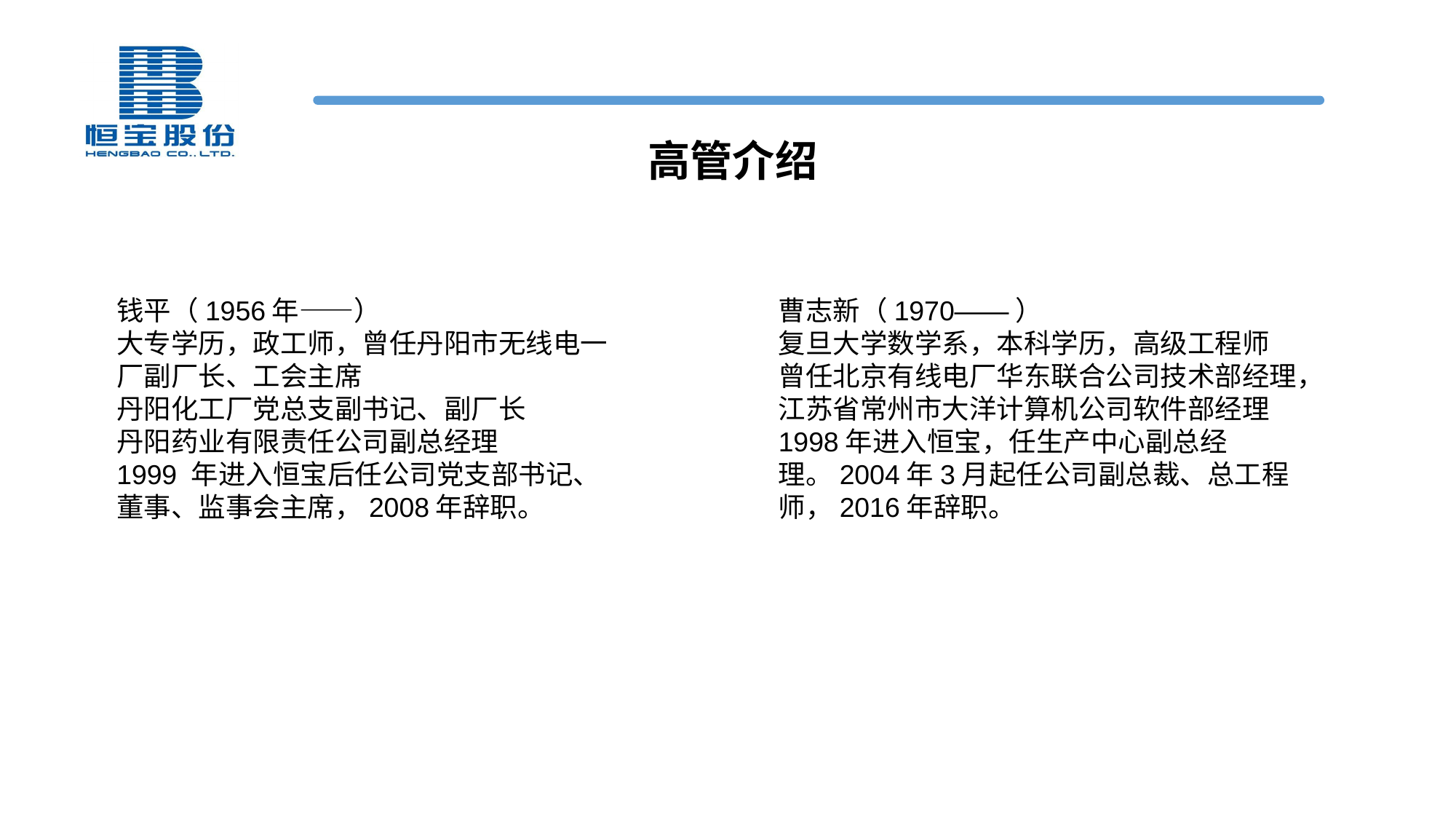

高管介绍
钱平（1956年——）
大专学历，政工师，曾任丹阳市无线电一厂副厂长、工会主席
丹阳化工厂党总支副书记、副厂长
丹阳药业有限责任公司副总经理
1999 年进入恒宝后任公司党支部书记、董事、监事会主席，2008年辞职。
曹志新（1970——）
复旦大学数学系，本科学历，高级工程师
曾任北京有线电厂华东联合公司技术部经理，江苏省常州市大洋计算机公司软件部经理
1998年进入恒宝，任生产中心副总经理。2004年3月起任公司副总裁、总工程师，2016年辞职。